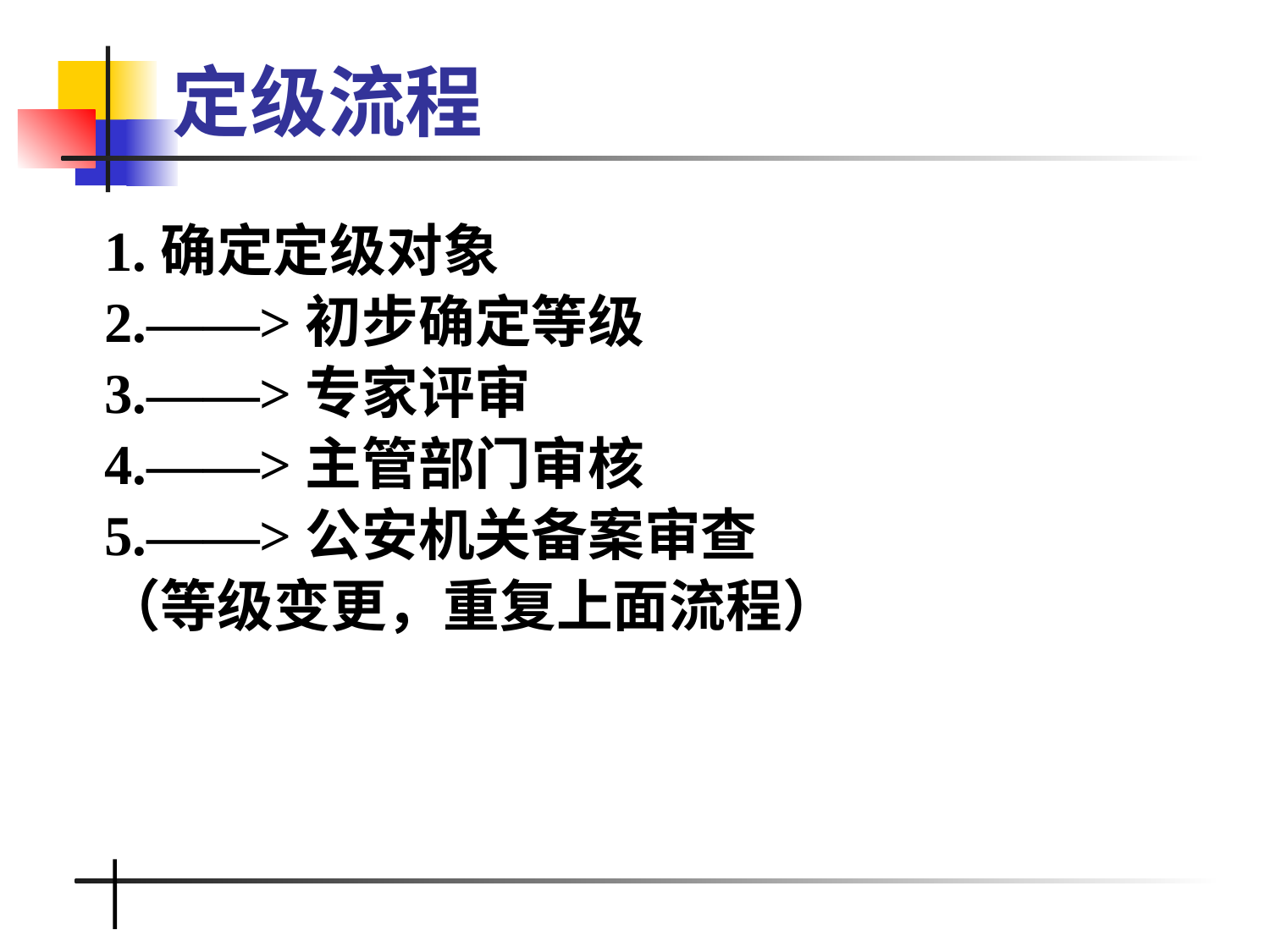

# 定级流程
1.确定定级对象
2.——>初步确定等级
3.——>专家评审
4.——>主管部门审核
5.——>公安机关备案审查
（等级变更，重复上面流程）